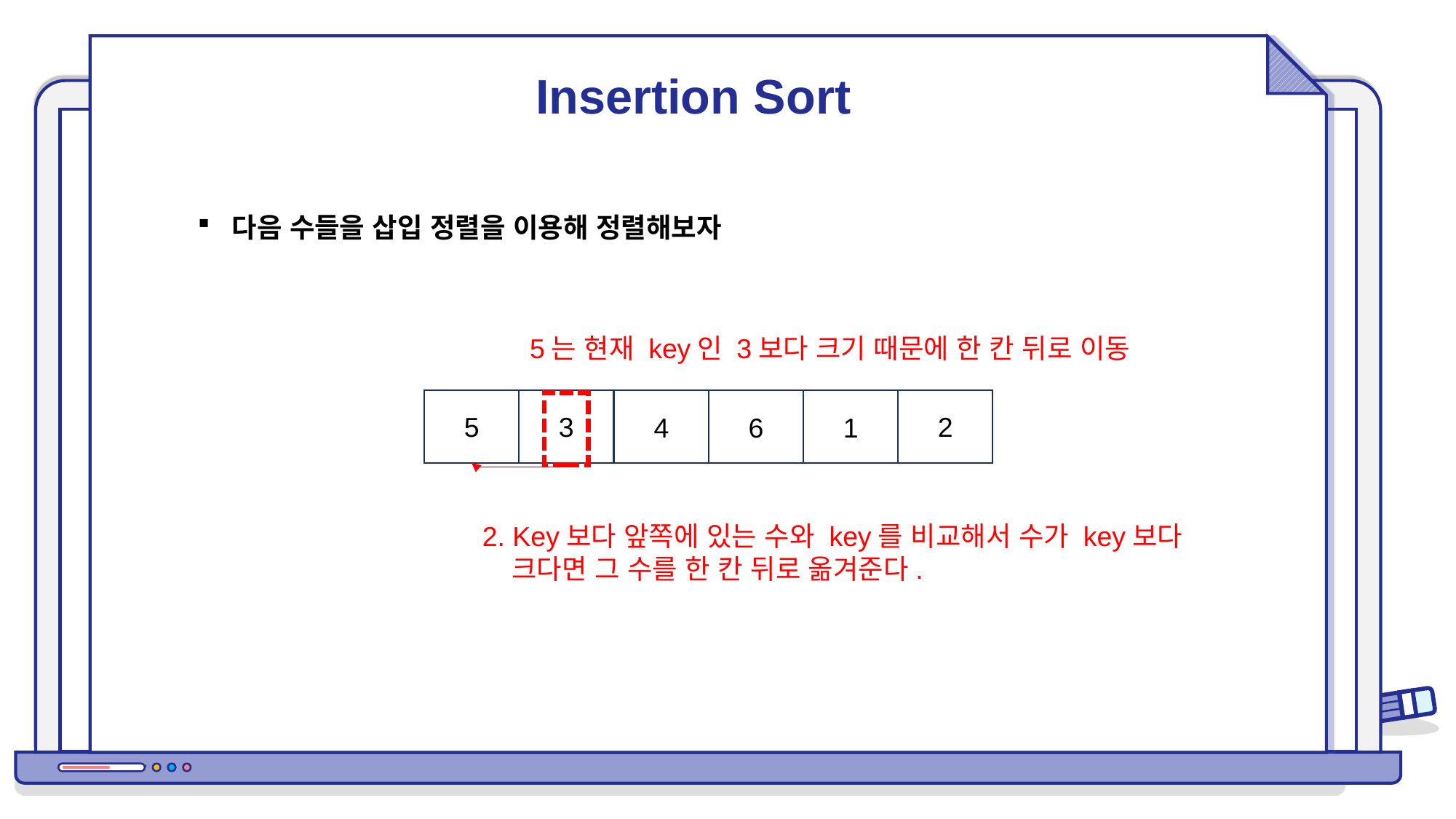

Insertion Sort

다음 수들을 삽입 정렬을 이용해 정렬해보자
5는 현재 key인 3보다 크기 때문에 한 칸 뒤로 이동
5
3
2
1
4
6

2. Key보다 앞쪽에 있는 수와 key를 비교해서 수가 key보다
   크다면 그 수를 한 칸 뒤로 옮겨준다.